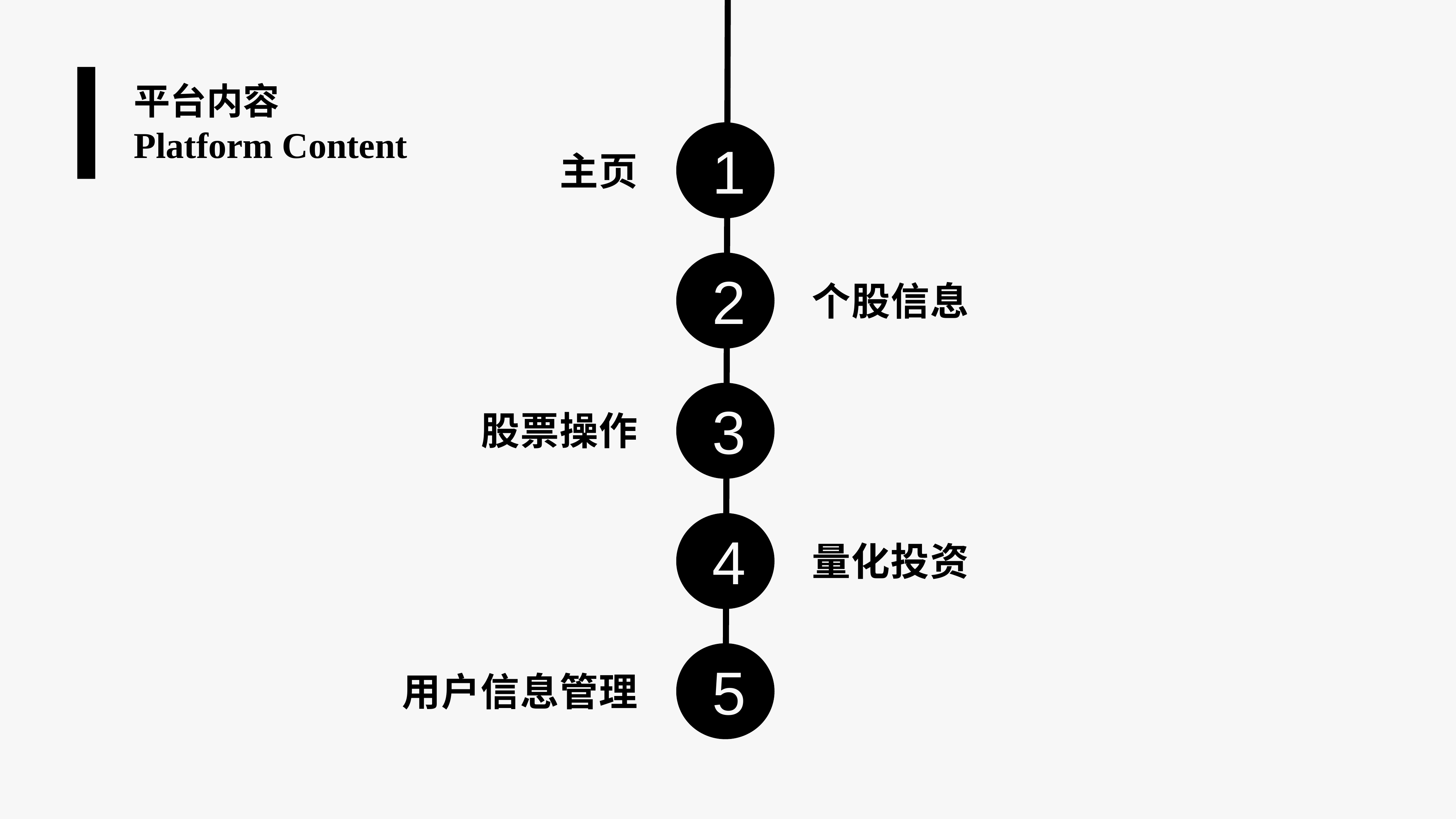

平台内容
Platform Content

1
主页

2
个股信息

3
股票操作

4
量化投资

5
用户信息管理